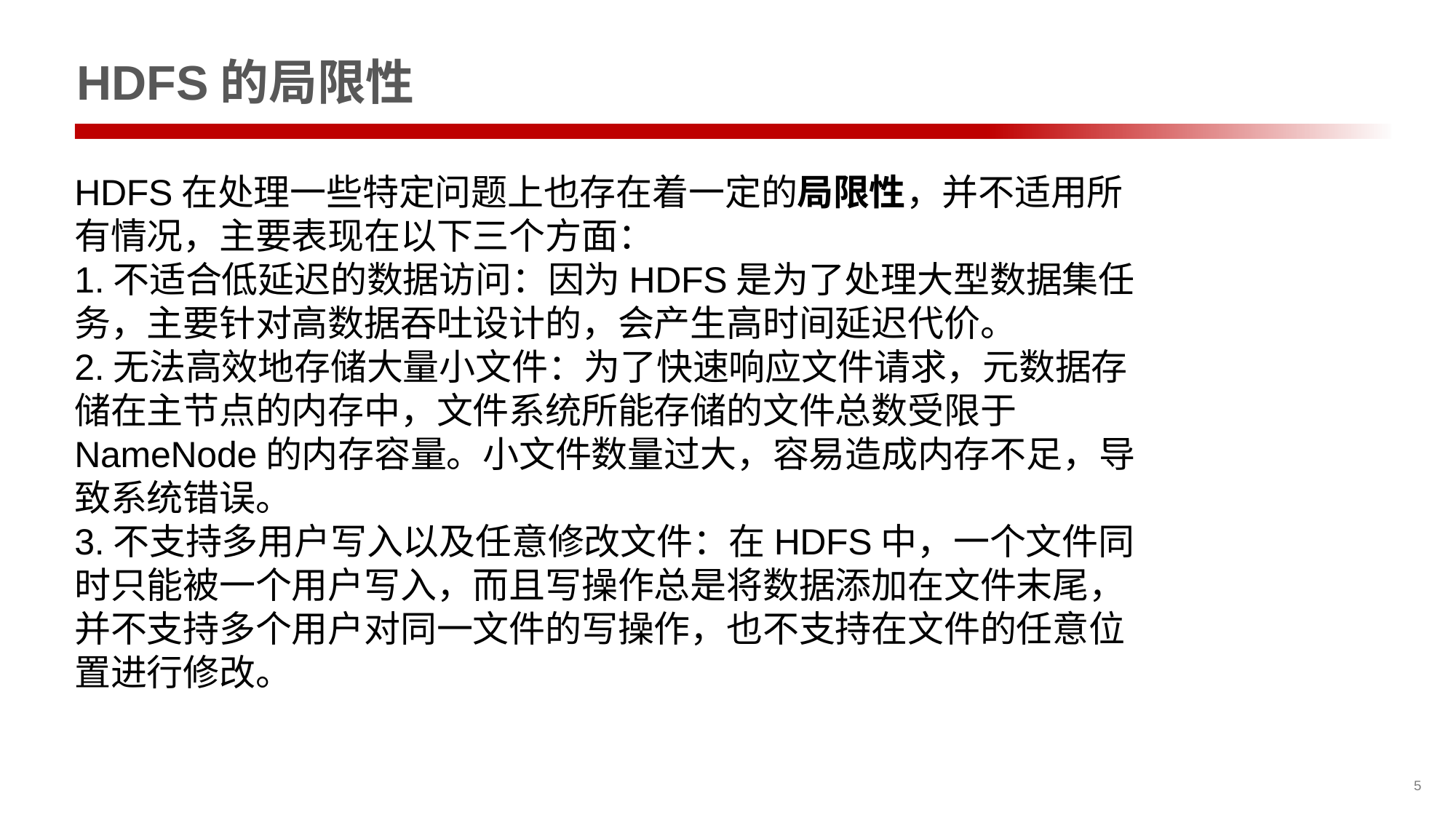

# HDFS的局限性

HDFS在处理一些特定问题上也存在着一定的局限性，并不适用所有情况，主要表现在以下三个方面：
1.不适合低延迟的数据访问：因为HDFS是为了处理大型数据集任务，主要针对高数据吞吐设计的，会产生高时间延迟代价。
2.无法高效地存储大量小文件：为了快速响应文件请求，元数据存储在主节点的内存中，文件系统所能存储的文件总数受限于NameNode的内存容量。小文件数量过大，容易造成内存不足，导致系统错误。
3.不支持多用户写入以及任意修改文件：在HDFS中，一个文件同时只能被一个用户写入，而且写操作总是将数据添加在文件末尾，并不支持多个用户对同一文件的写操作，也不支持在文件的任意位置进行修改。
5